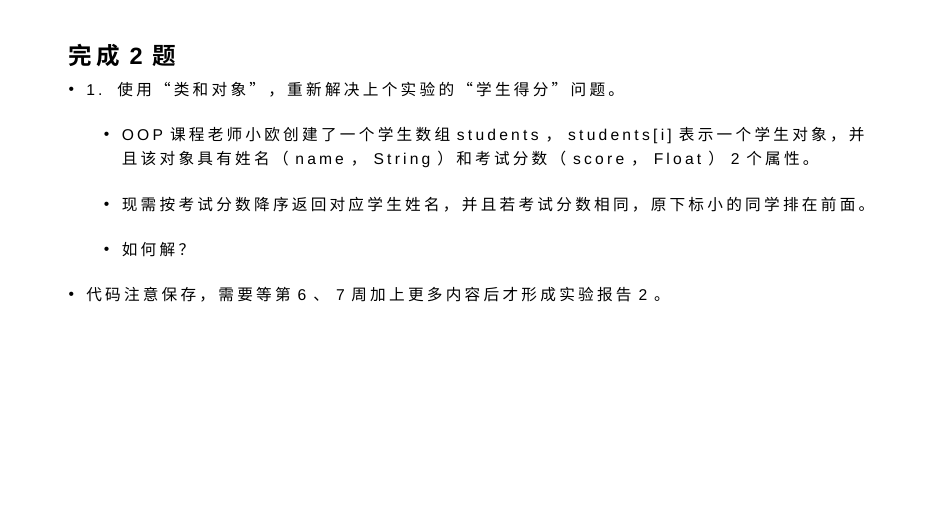

# 完成2题
1. 使用“类和对象”，重新解决上个实验的“学生得分”问题。
OOP课程老师小欧创建了一个学生数组students，students[i]表示一个学生对象，并且该对象具有姓名（name，String）和考试分数（score，Float）2个属性。
现需按考试分数降序返回对应学生姓名，并且若考试分数相同，原下标小的同学排在前面。
如何解？
代码注意保存，需要等第6、7周加上更多内容后才形成实验报告2。